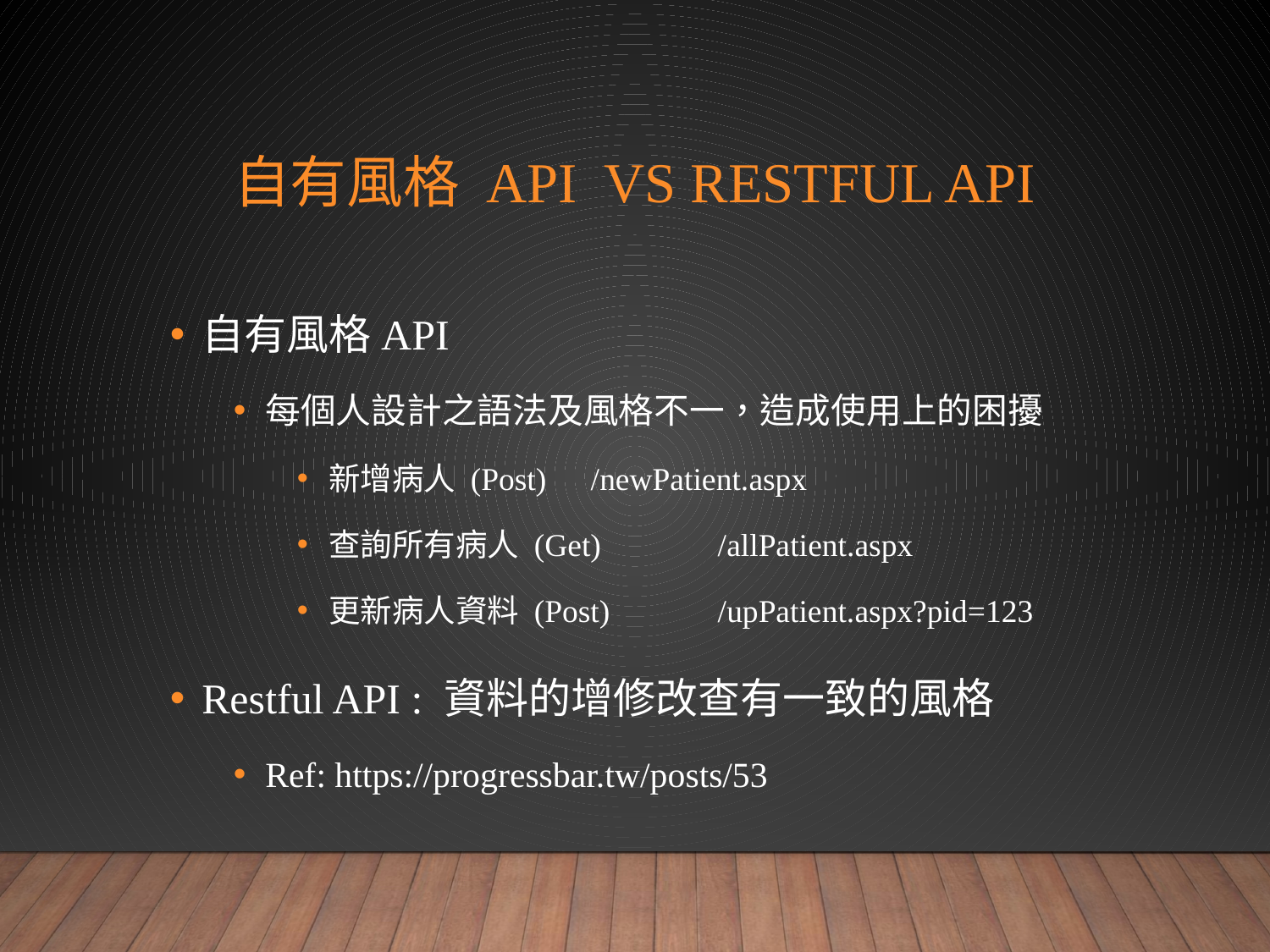

# 自有風格 API  VS Restful API
自有風格API
每個人設計之語法及風格不一，造成使用上的困擾
新增病人 (Post)    	 /newPatient.aspx
查詢所有病人 (Get)  	 /allPatient.aspx
更新病人資料 (Post)  	 /upPatient.aspx?pid=123
Restful API : 資料的增修改查有一致的風格
Ref: https://progressbar.tw/posts/53